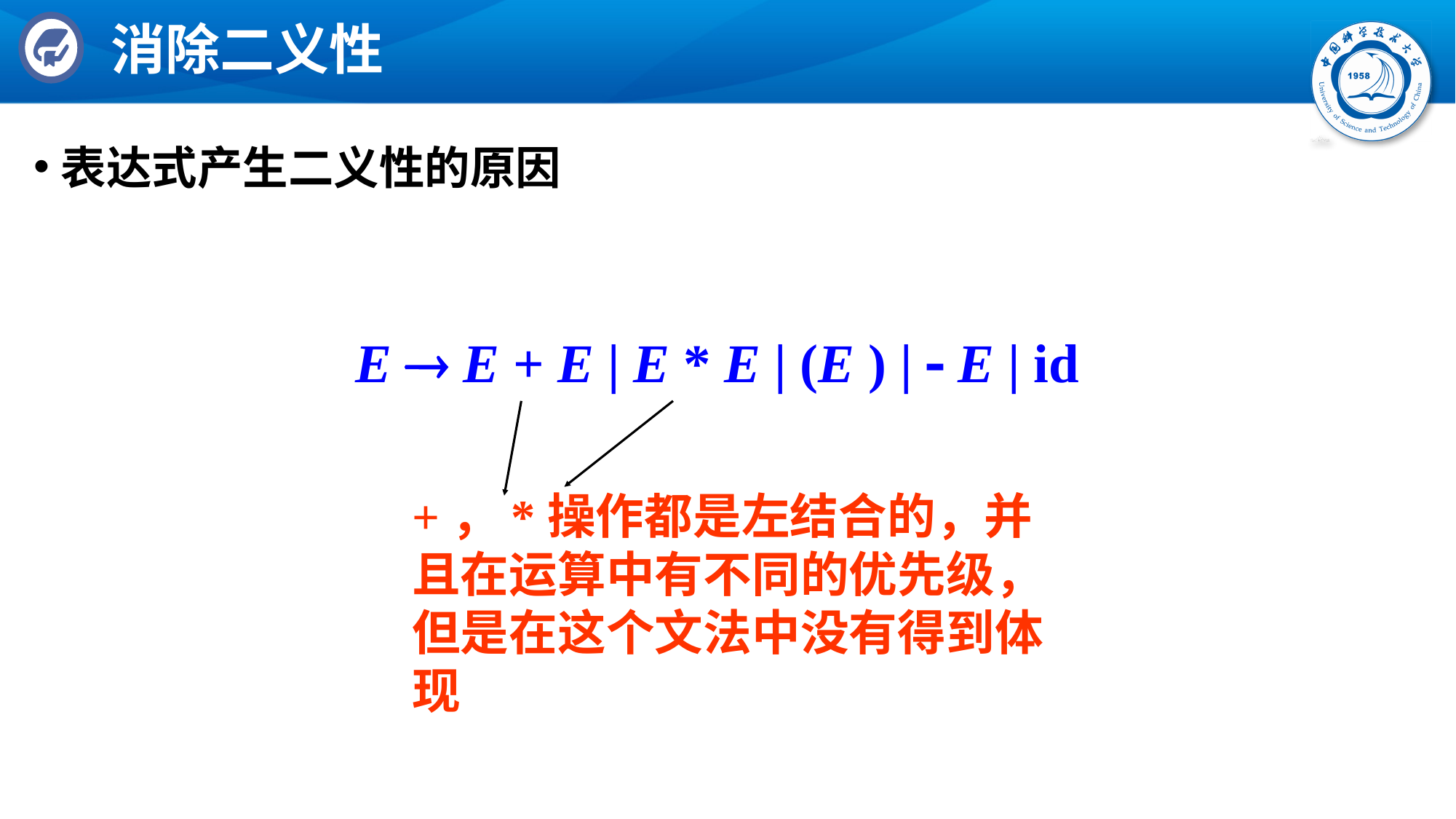

# 消除二义性
表达式产生二义性的原因

E → E + E | E * E | (E ) | − E | id

+，*操作都是左结合的，并且在运算中有不同的优先级，但是在这个文法中没有得到体现